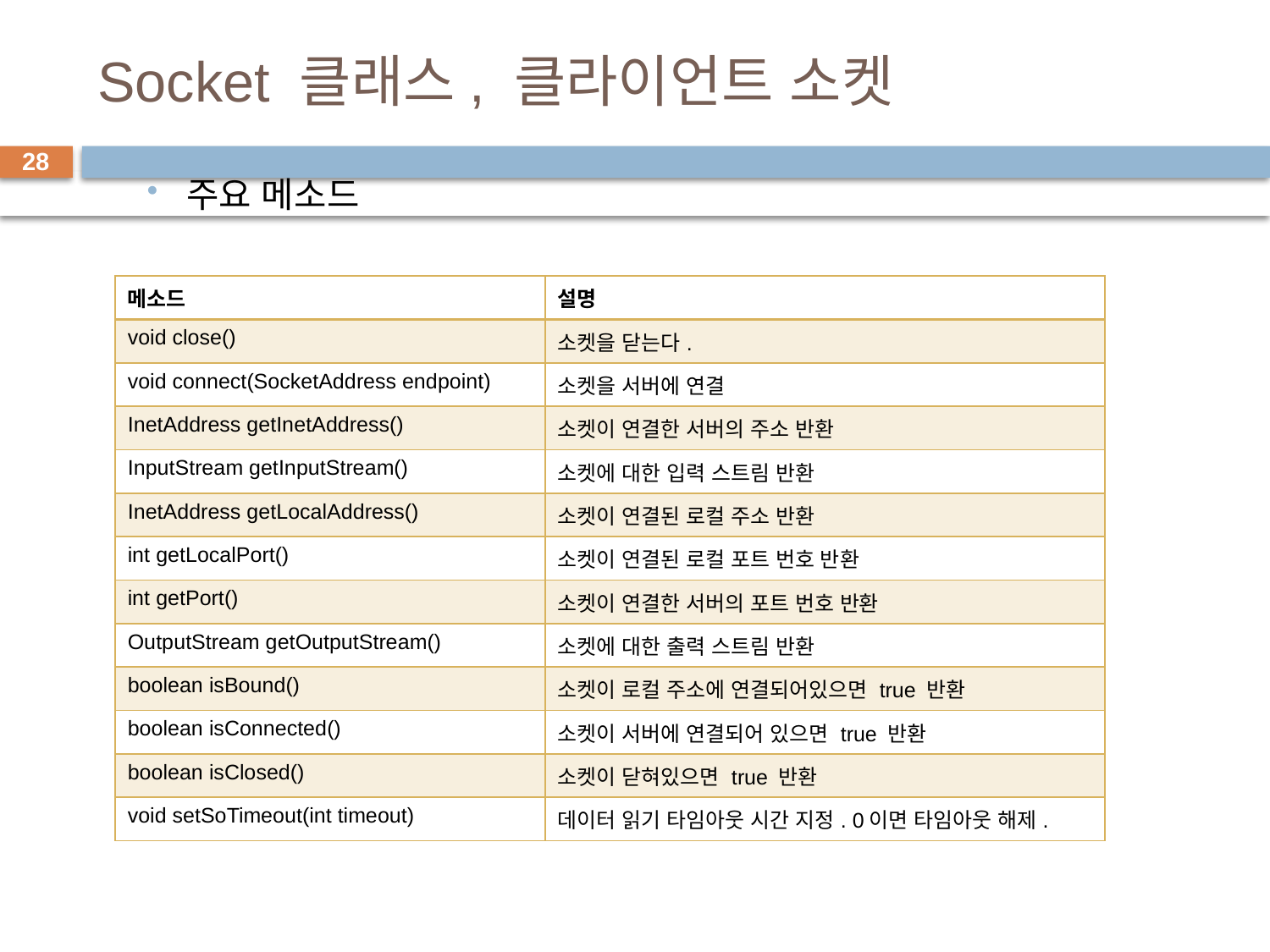

# Socket 클래스, 클라이언트 소켓
28
주요 메소드

| 메소드 | 설명 |
| --- | --- |
| void close() | 소켓을 닫는다. |
| void connect(SocketAddress endpoint) | 소켓을 서버에 연결 |
| InetAddress getInetAddress() | 소켓이 연결한 서버의 주소 반환 |
| InputStream getInputStream() | 소켓에 대한 입력 스트림 반환 |
| InetAddress getLocalAddress() | 소켓이 연결된 로컬 주소 반환 |
| int getLocalPort() | 소켓이 연결된 로컬 포트 번호 반환 |
| int getPort() | 소켓이 연결한 서버의 포트 번호 반환 |
| OutputStream getOutputStream() | 소켓에 대한 출력 스트림 반환 |
| boolean isBound() | 소켓이 로컬 주소에 연결되어있으면 true 반환 |
| boolean isConnected() | 소켓이 서버에 연결되어 있으면 true 반환 |
| boolean isClosed() | 소켓이 닫혀있으면 true 반환 |
| void setSoTimeout(int timeout) | 데이터 읽기 타임아웃 시간 지정. 0이면 타임아웃 해제. |